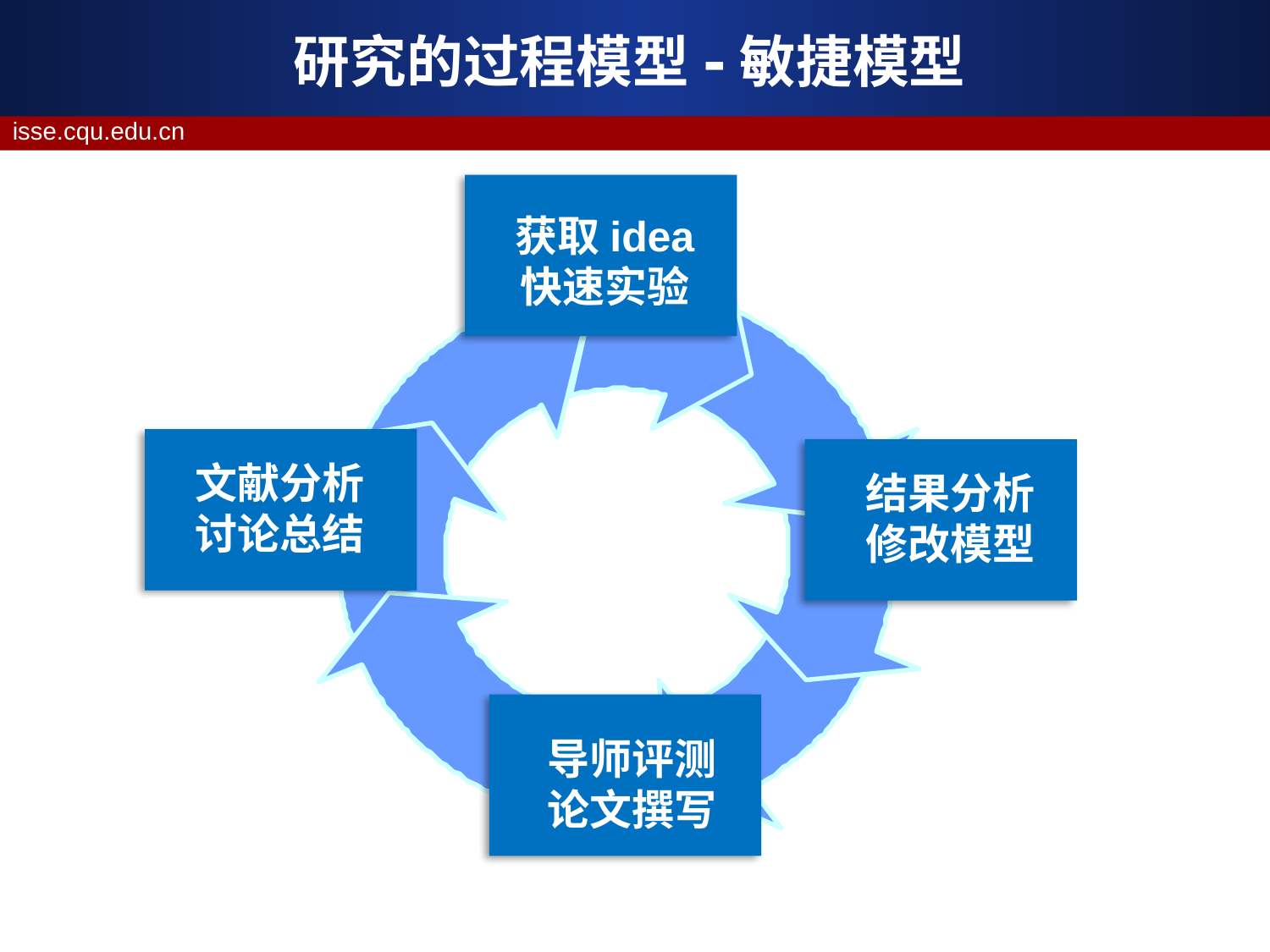

# 研究的过程模型-敏捷模型

获取idea
快速实验

文献分析
讨论总结

结果分析
修改模型

导师评测
论文撰写
2015/9/15
page65